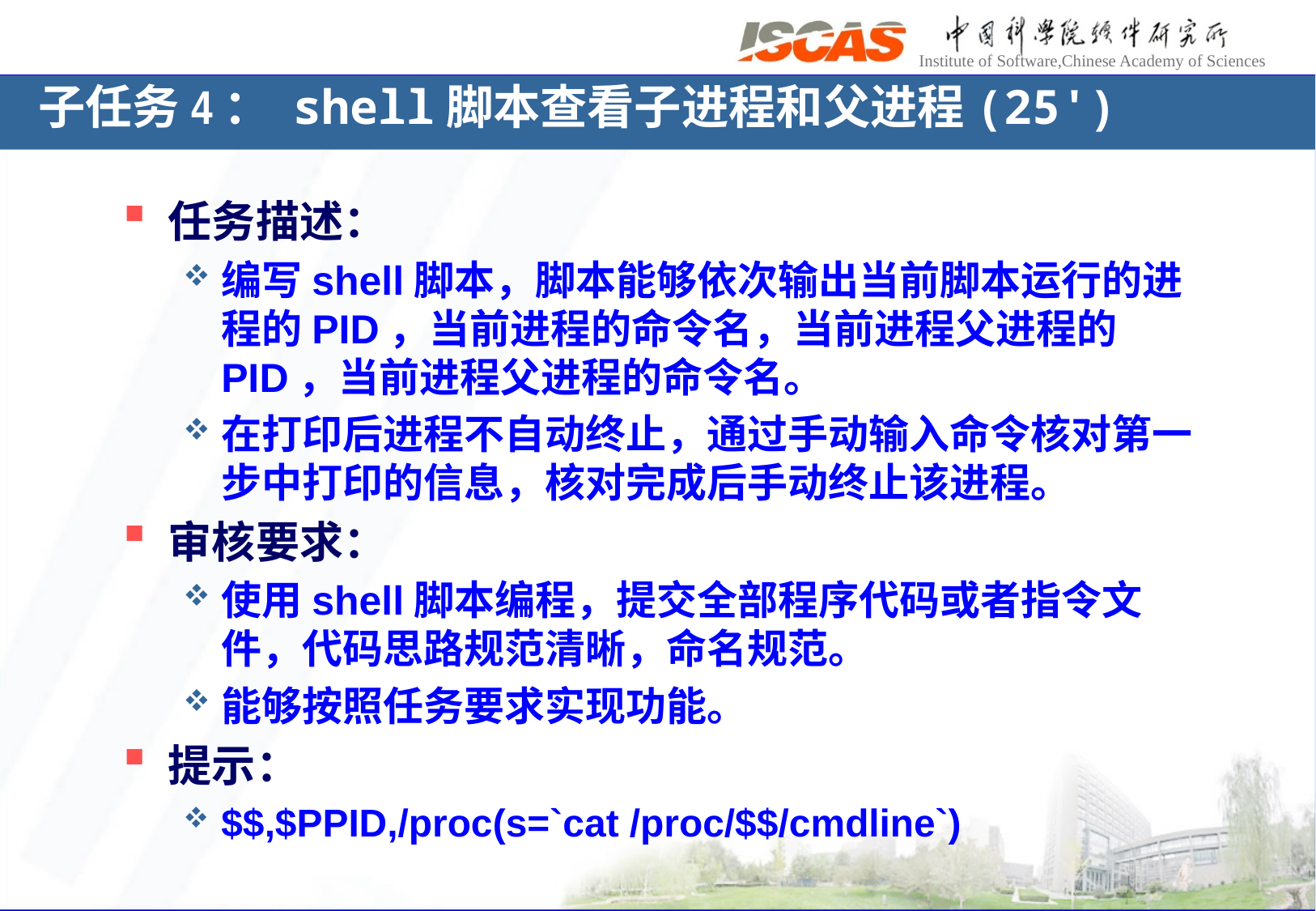

# 子任务4： shell脚本查看子进程和父进程(25')
任务描述：
编写shell脚本，脚本能够依次输出当前脚本运行的进程的PID，当前进程的命令名，当前进程父进程的PID，当前进程父进程的命令名。
在打印后进程不自动终止，通过手动输入命令核对第一步中打印的信息，核对完成后手动终止该进程。
审核要求：
使用shell脚本编程，提交全部程序代码或者指令文件，代码思路规范清晰，命名规范。
能够按照任务要求实现功能。
提示：
$$,$PPID,/proc(s=`cat /proc/$$/cmdline`)